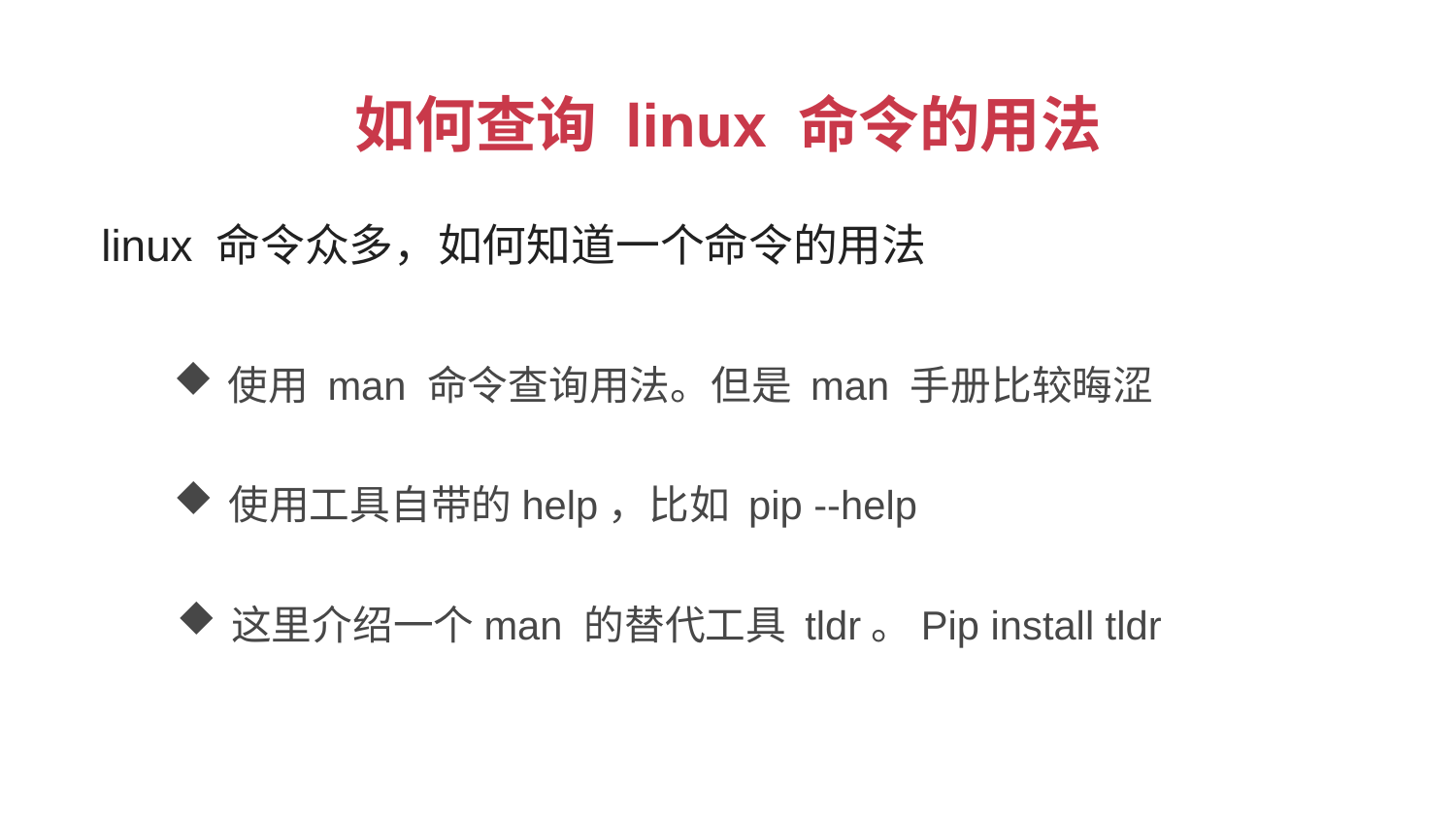

如何查询 linux 命令的用法
 linux 命令众多，如何知道一个命令的用法
使用 man 命令查询用法。但是 man 手册比较晦涩
使用工具自带的help，比如 pip --help
这里介绍一个man 的替代工具 tldr。Pip install tldr